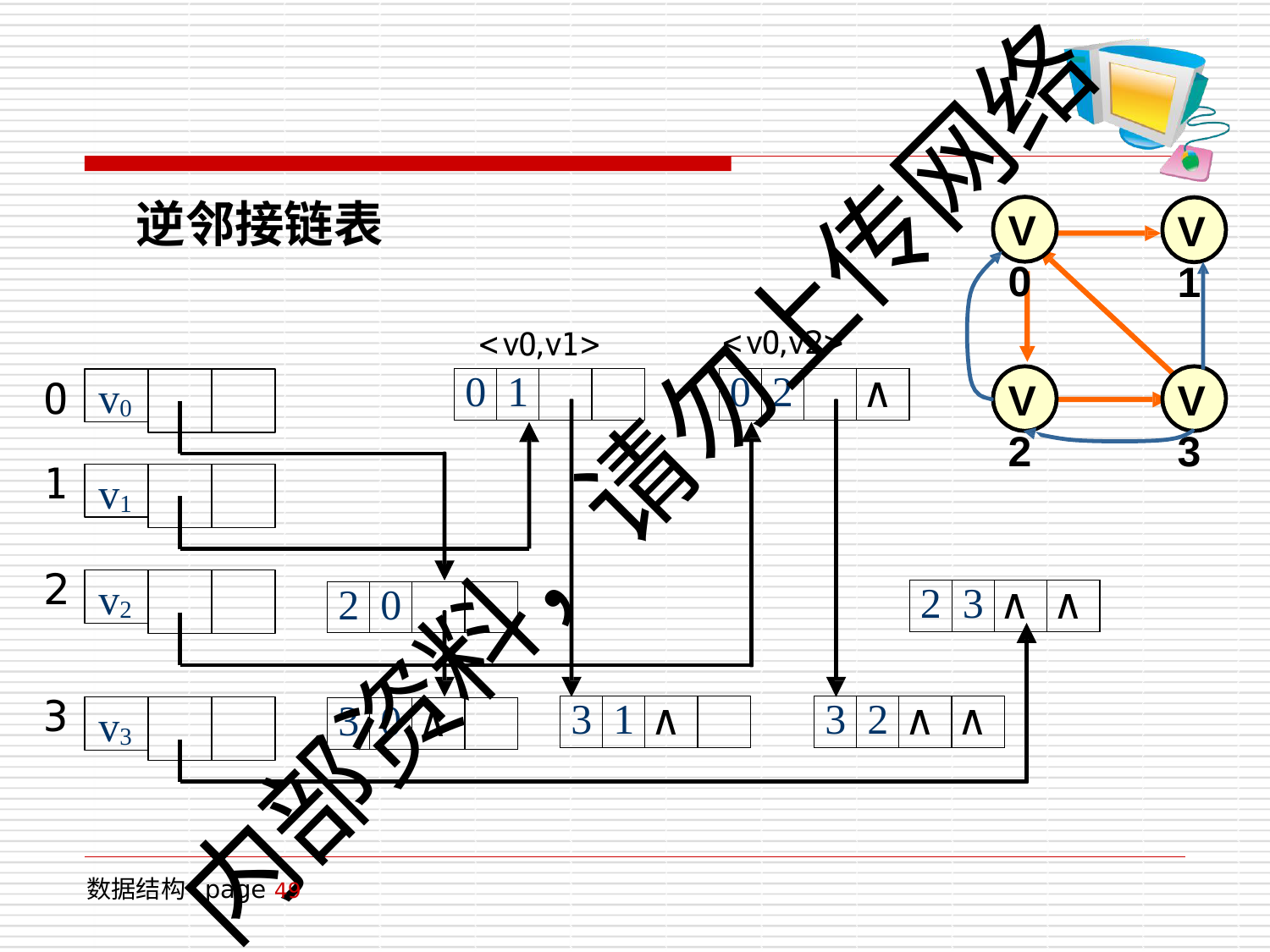

# 逆邻接链表

V0
V1

<v0,v2>
<v0,v1>

| 0 | 1 |  |  |
| --- | --- | --- | --- |
| 0 | 2 |  | ∧ |
| --- | --- | --- | --- |
v0

0
1
V2
V3

内部资料，请勿上传网络

v1

2
v2

| 2 | 3 | ∧ | ∧ |
| --- | --- | --- | --- |
| 2 | 0 |  |  |
| --- | --- | --- | --- |

3
| 3 | 1 | ∧ |  |
| --- | --- | --- | --- |
| 3 | 2 | ∧ | ∧ |
| --- | --- | --- | --- |
v3

| 3 | 0 | ∧ |  |
| --- | --- | --- | --- |

数据结构 page 49